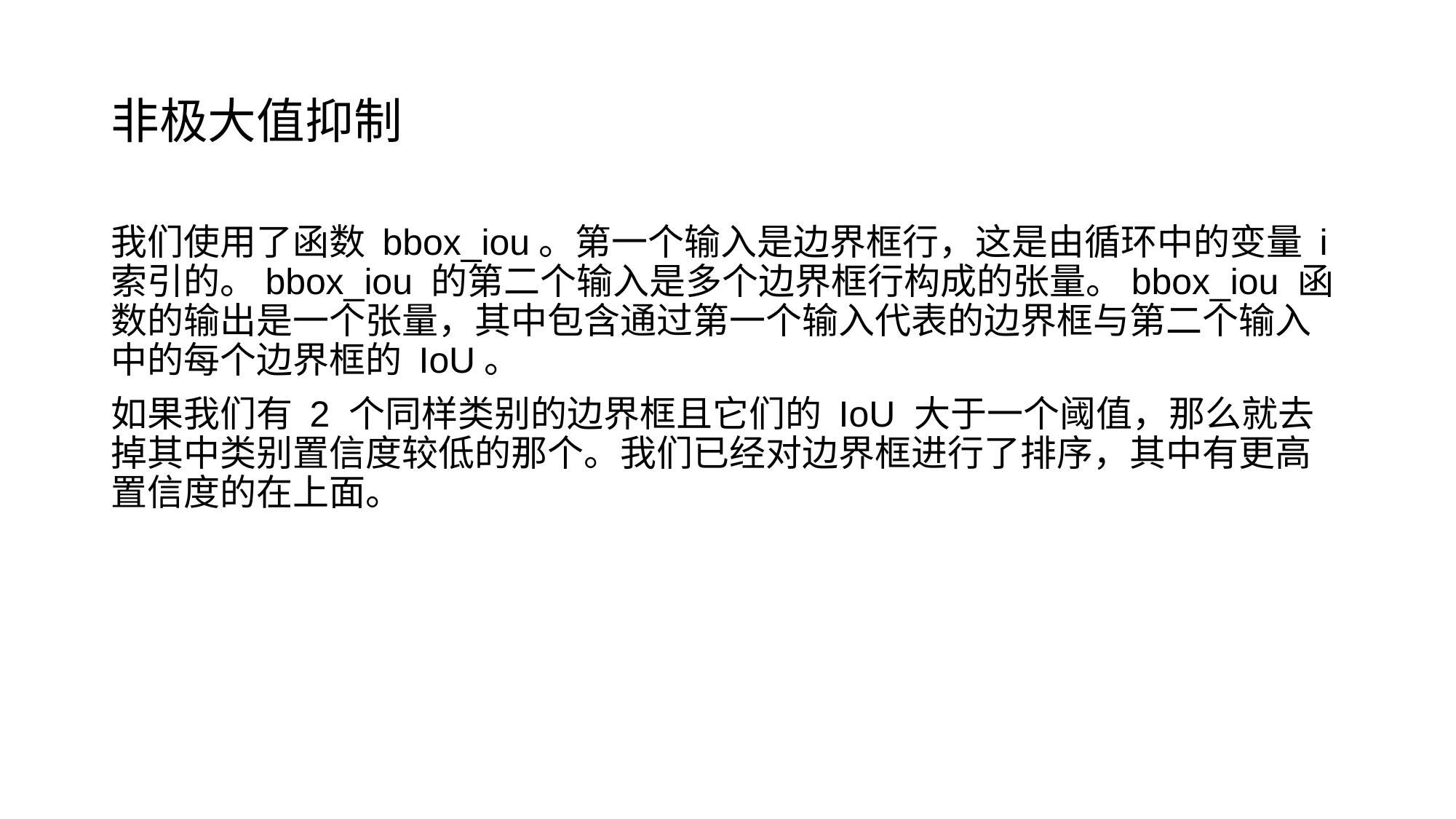

# 非极大值抑制
我们使用了函数 bbox_iou。第一个输入是边界框行，这是由循环中的变量 i 索引的。bbox_iou 的第二个输入是多个边界框行构成的张量。bbox_iou 函数的输出是一个张量，其中包含通过第一个输入代表的边界框与第二个输入中的每个边界框的 IoU。
如果我们有 2 个同样类别的边界框且它们的 IoU 大于一个阈值，那么就去掉其中类别置信度较低的那个。我们已经对边界框进行了排序，其中有更高置信度的在上面。